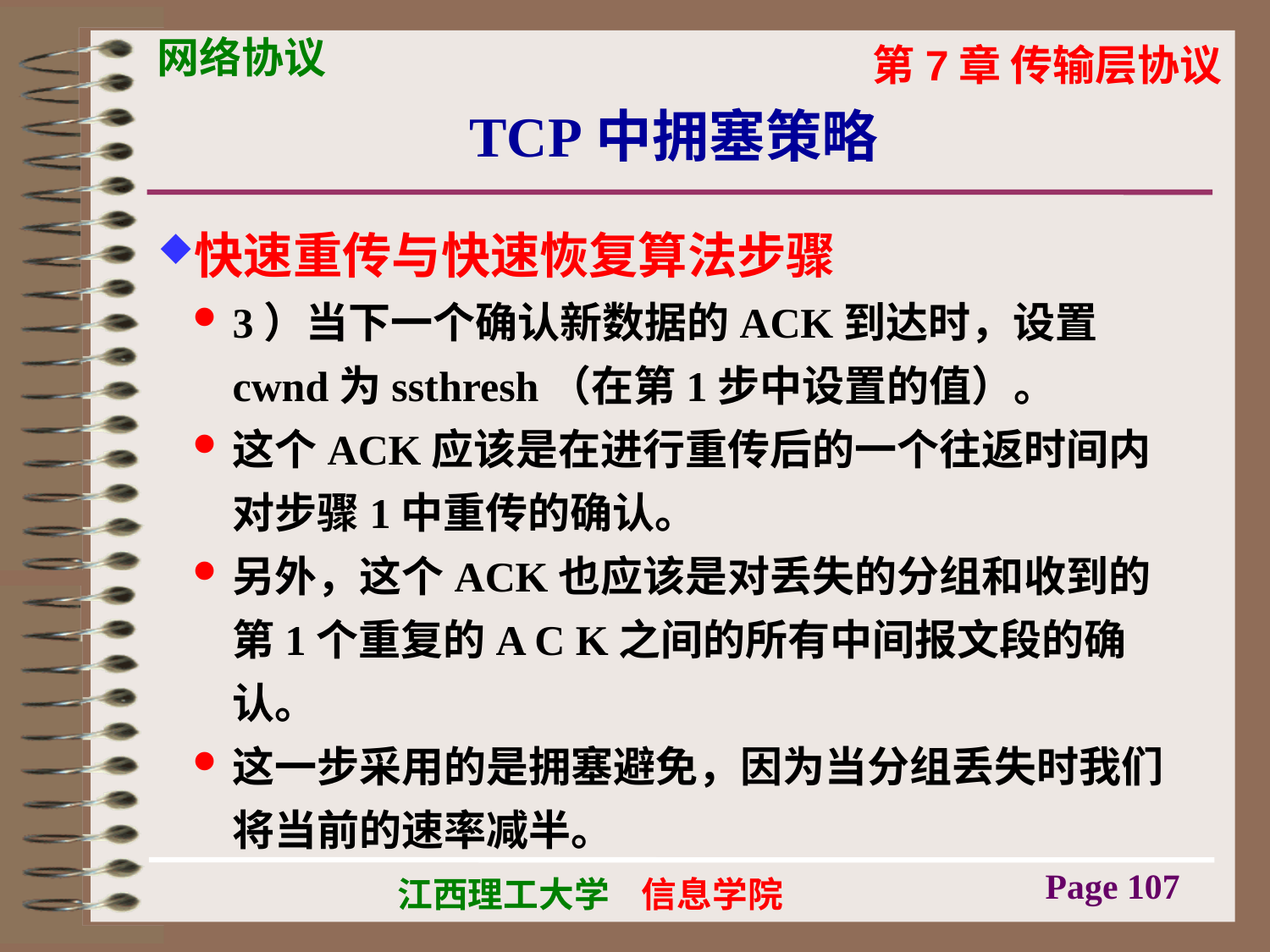

# TCP中拥塞策略
快速重传与快速恢复算法步骤
3）当下一个确认新数据的ACK到达时，设置cwnd为ssthresh（在第1步中设置的值）。
这个ACK应该是在进行重传后的一个往返时间内对步骤1中重传的确认。
另外，这个ACK也应该是对丢失的分组和收到的第1个重复的A C K之间的所有中间报文段的确认。
这一步采用的是拥塞避免，因为当分组丢失时我们将当前的速率减半。
Page 107